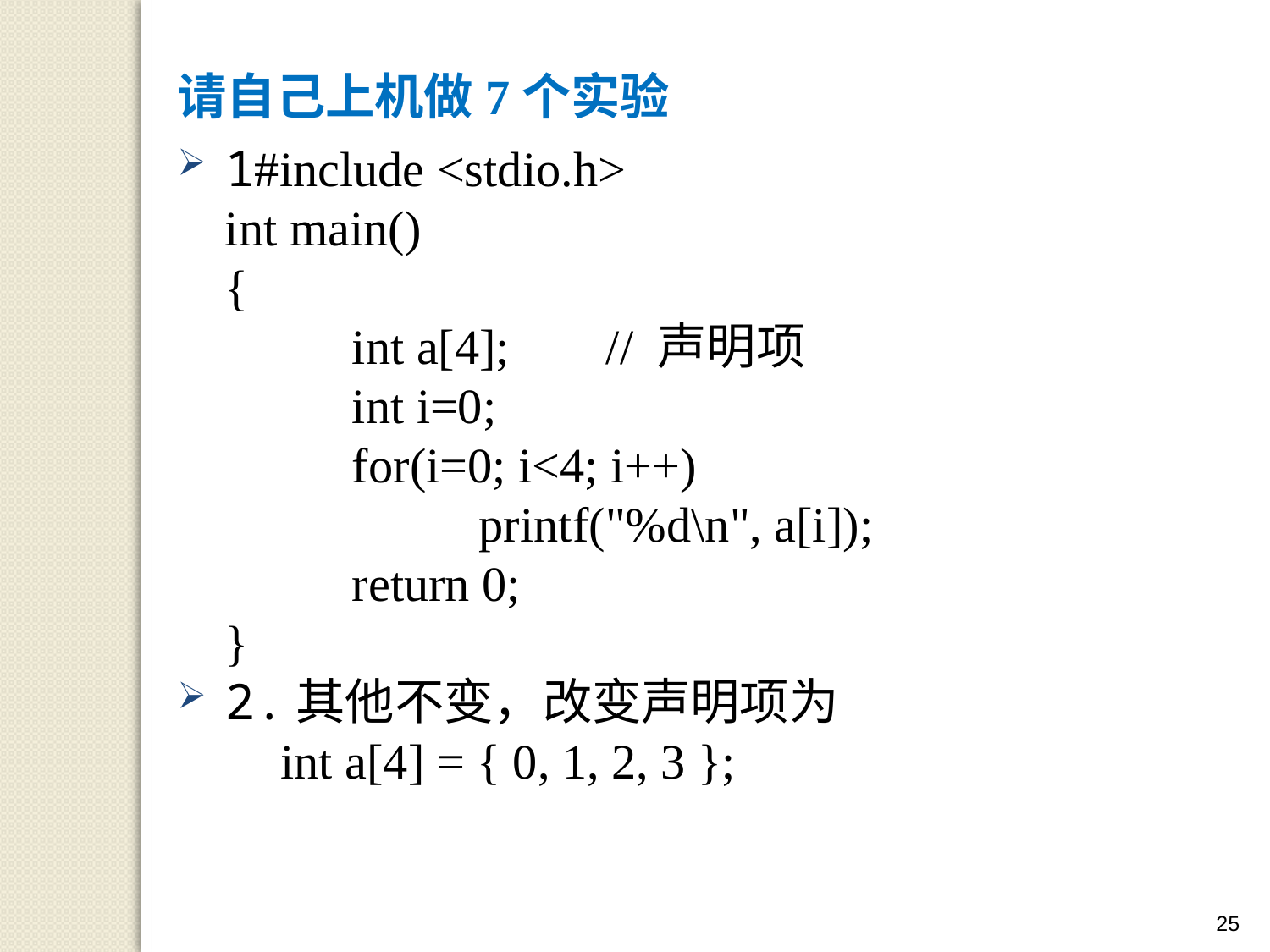

请自己上机做7个实验
1#include <stdio.h>
	int main()
	{
		int a[4];	// 声明项
		int i=0;
		for(i=0; i<4; i++)
			printf("%d\n", a[i]);
		return 0;
	}
2.其他不变，改变声明项为
	int a[4] = { 0, 1, 2, 3 };
25